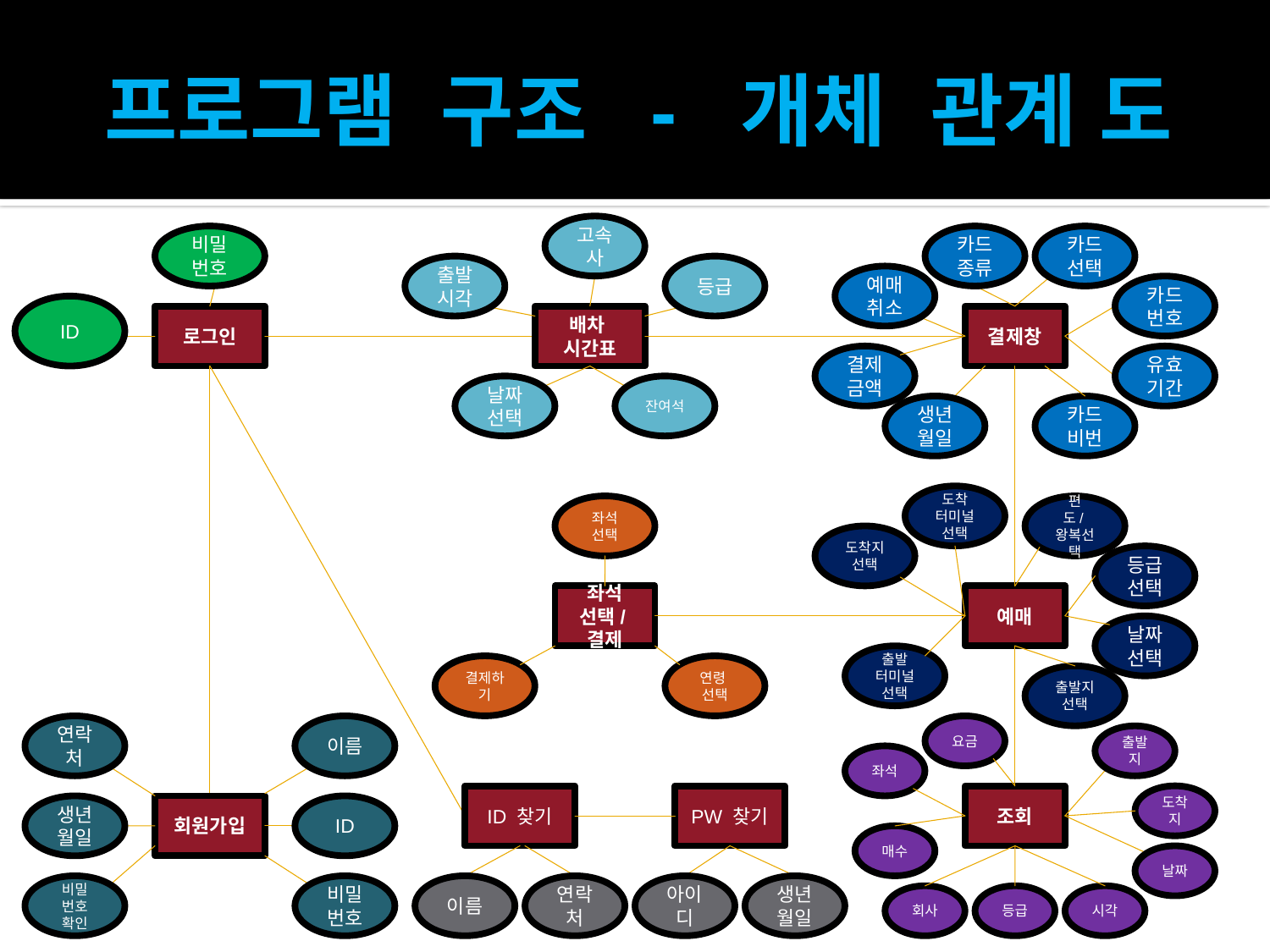

# 프로그램  구조  -  개체  관계 도
고속사
비밀번호
카드종류
카드선택
출발
시각
등급
예매취소
카드번호
ID
로그인
배차
시간표
결제창
결제금액
유효기간
날짜 선택
잔여석
생년월일
카드비번
도착
터미널
선택
좌석 선택
편도/왕복선택
도착지 선택
등급 선택
좌석 선택/결제
예매
날짜 선택
출발 터미널 선택
결제하기
연령
선택
출발지 선택
연락처
이름
요금
출발지
좌석
ID 찾기
PW 찾기
조회
도착지
생년월일
회원가입
ID
매수
날짜
비밀 번호 확인
비밀번호
이름
연락처
아이디
생년월일
회사
등급
시각